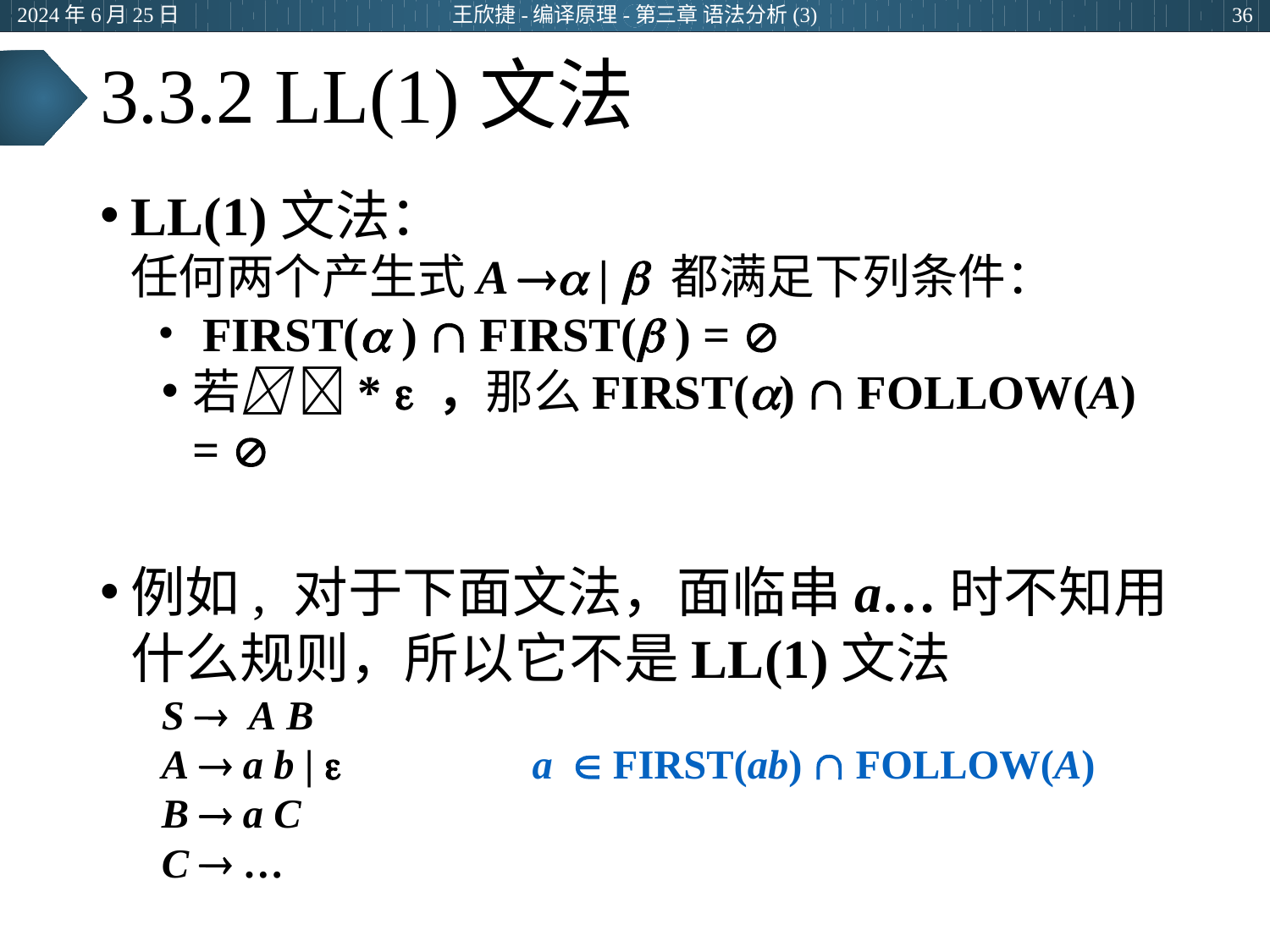

2024年6月25日
王欣捷-编译原理-第三章 语法分析(3)
36
# 3.3.2 LL(1)文法
LL(1)文法：
	任何两个产生式A →α | β 都满足下列条件：
 FIRST(α ) ∩ FIRST(β ) = ∅
若β ⇒* ε ，那么FIRST(α) ∩ FOLLOW(A) = ∅

例如, 对于下面文法，面临串a…时不知用什么规则，所以它不是LL(1)文法
S →  A B
A → a b | ε	         a  ∈ FIRST(ab) ∩ FOLLOW(A)
B → a C
C → …